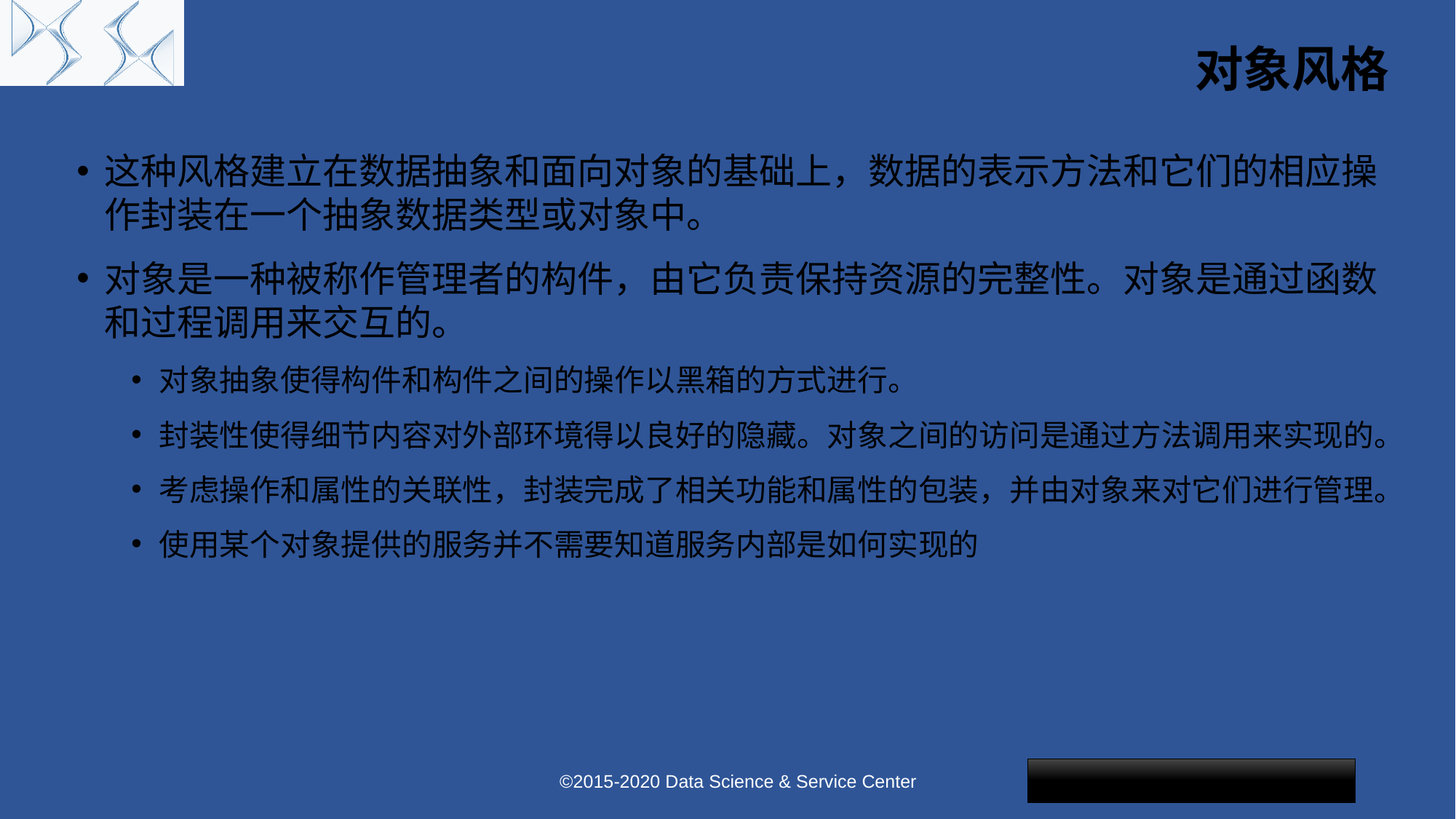

# 对象风格
这种风格建立在数据抽象和面向对象的基础上，数据的表示方法和它们的相应操作封装在一个抽象数据类型或对象中。
对象是一种被称作管理者的构件，由它负责保持资源的完整性。对象是通过函数和过程调用来交互的。
对象抽象使得构件和构件之间的操作以黑箱的方式进行。
封装性使得细节内容对外部环境得以良好的隐藏。对象之间的访问是通过方法调用来实现的。
考虑操作和属性的关联性，封装完成了相关功能和属性的包装，并由对象来对它们进行管理。
使用某个对象提供的服务并不需要知道服务内部是如何实现的

©2015-2020 Data Science & Service Center
57